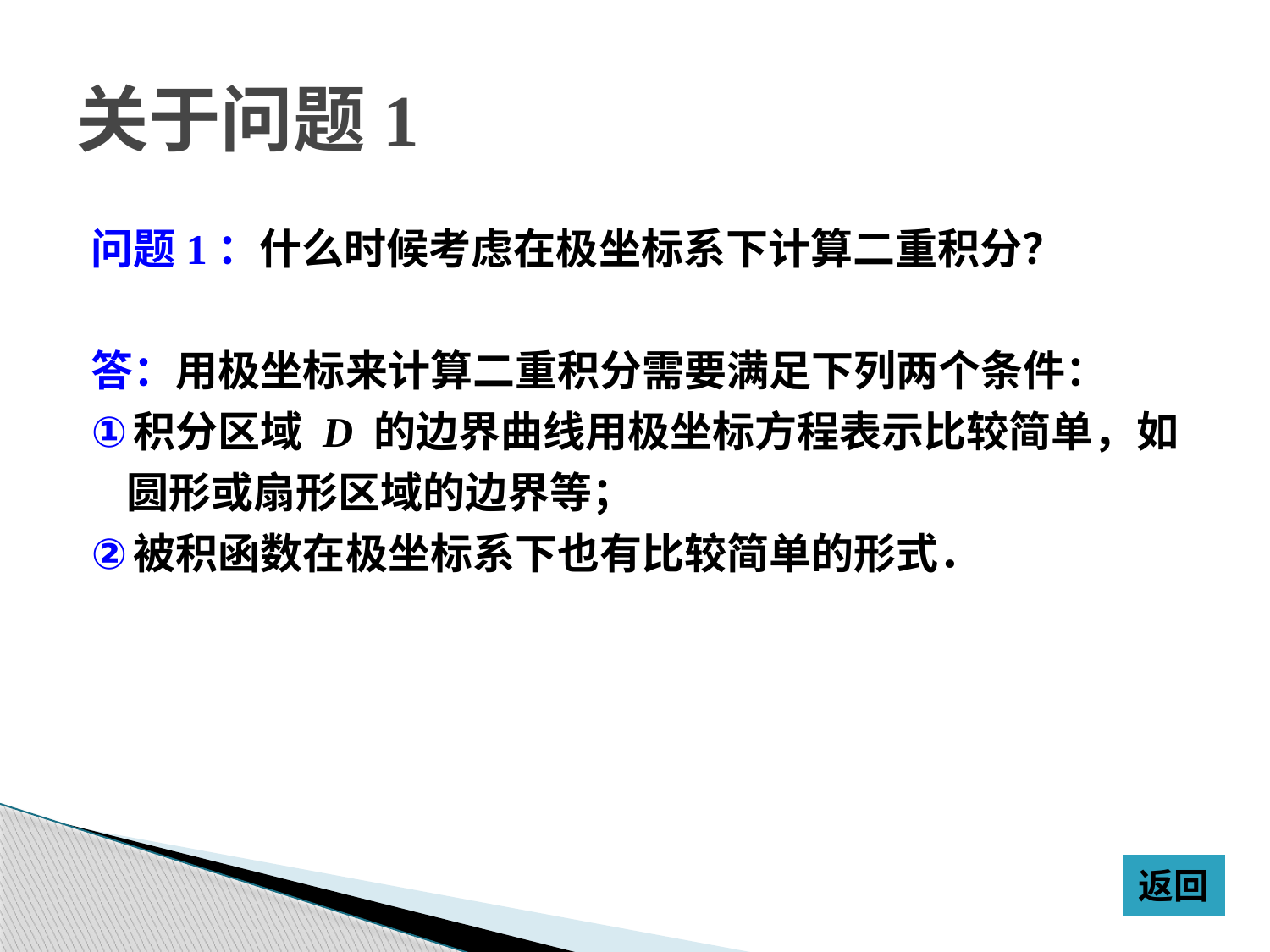

# 关于问题1
问题1：什么时候考虑在极坐标系下计算二重积分？

答：用极坐标来计算二重积分需要满足下列两个条件：
积分区域 D 的边界曲线用极坐标方程表示比较简单，如圆形或扇形区域的边界等；
被积函数在极坐标系下也有比较简单的形式．
返回